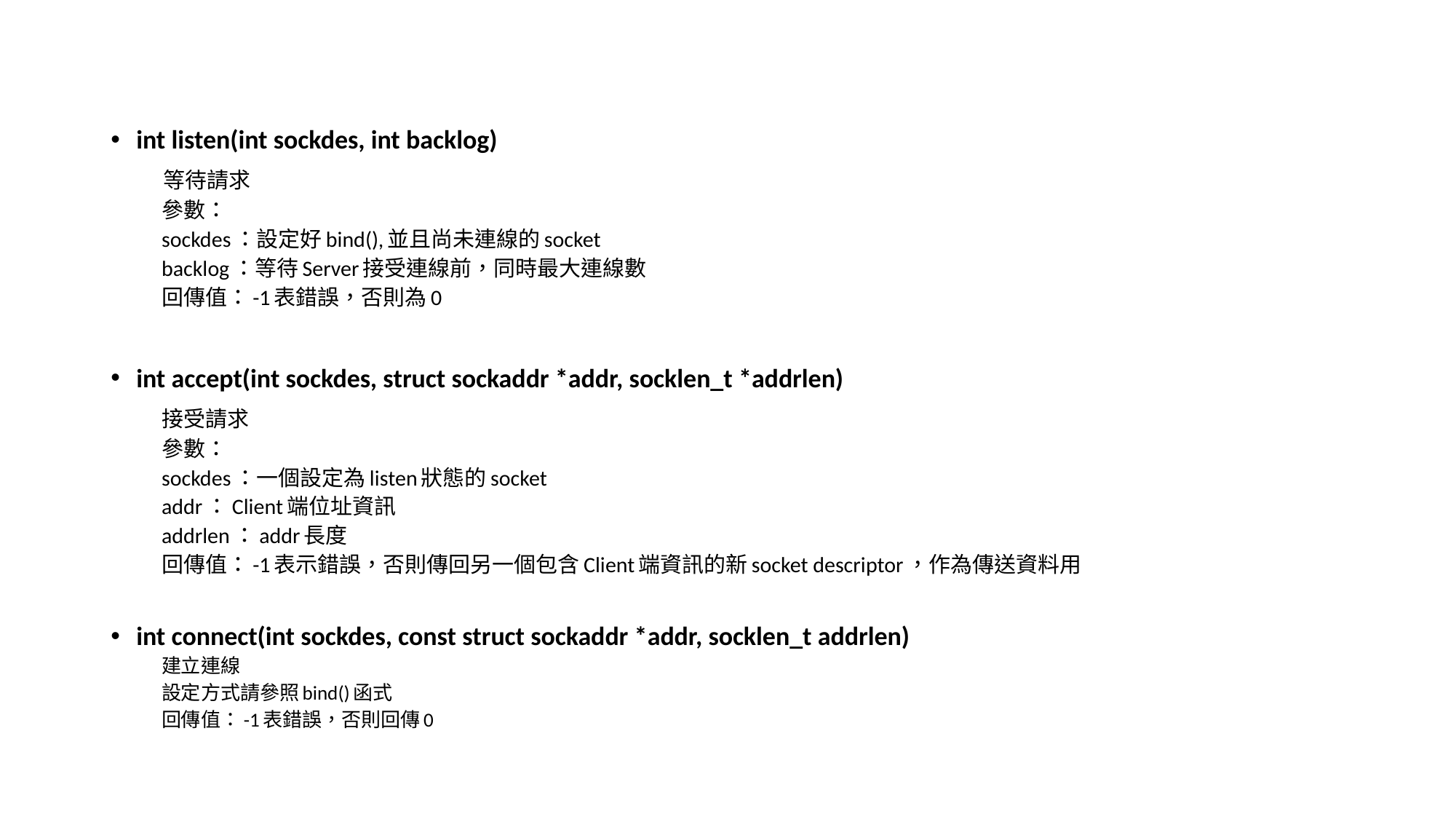

int listen(int sockdes, int backlog)
        等待請求
參數：
sockdes：設定好bind(),並且尚未連線的socket
backlog：等待Server接受連線前，同時最大連線數
回傳值：-1表錯誤，否則為0

int accept(int sockdes, struct sockaddr *addr, socklen_t *addrlen)
        接受請求
參數：
sockdes：一個設定為listen狀態的socket
addr：Client端位址資訊
addrlen：addr長度
回傳值：-1表示錯誤，否則傳回另一個包含Client端資訊的新socket descriptor，作為傳送資料用

int connect(int sockdes, const struct sockaddr *addr, socklen_t addrlen)
建立連線
設定方式請參照bind()函式
回傳值：-1表錯誤，否則回傳0